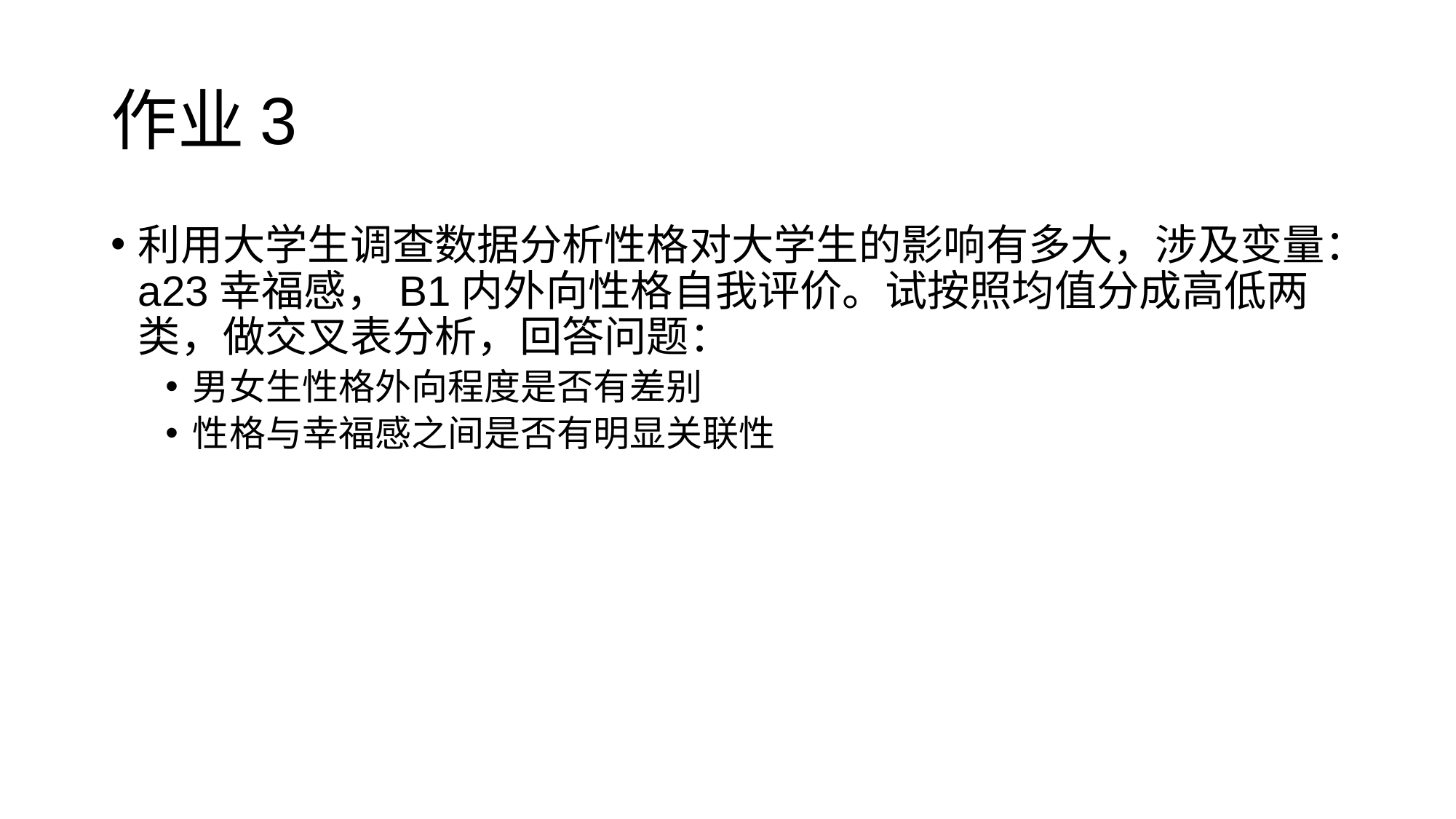

# 作业3
利用大学生调查数据分析性格对大学生的影响有多大，涉及变量：a23幸福感，B1内外向性格自我评价。试按照均值分成高低两类，做交叉表分析，回答问题：
男女生性格外向程度是否有差别
性格与幸福感之间是否有明显关联性